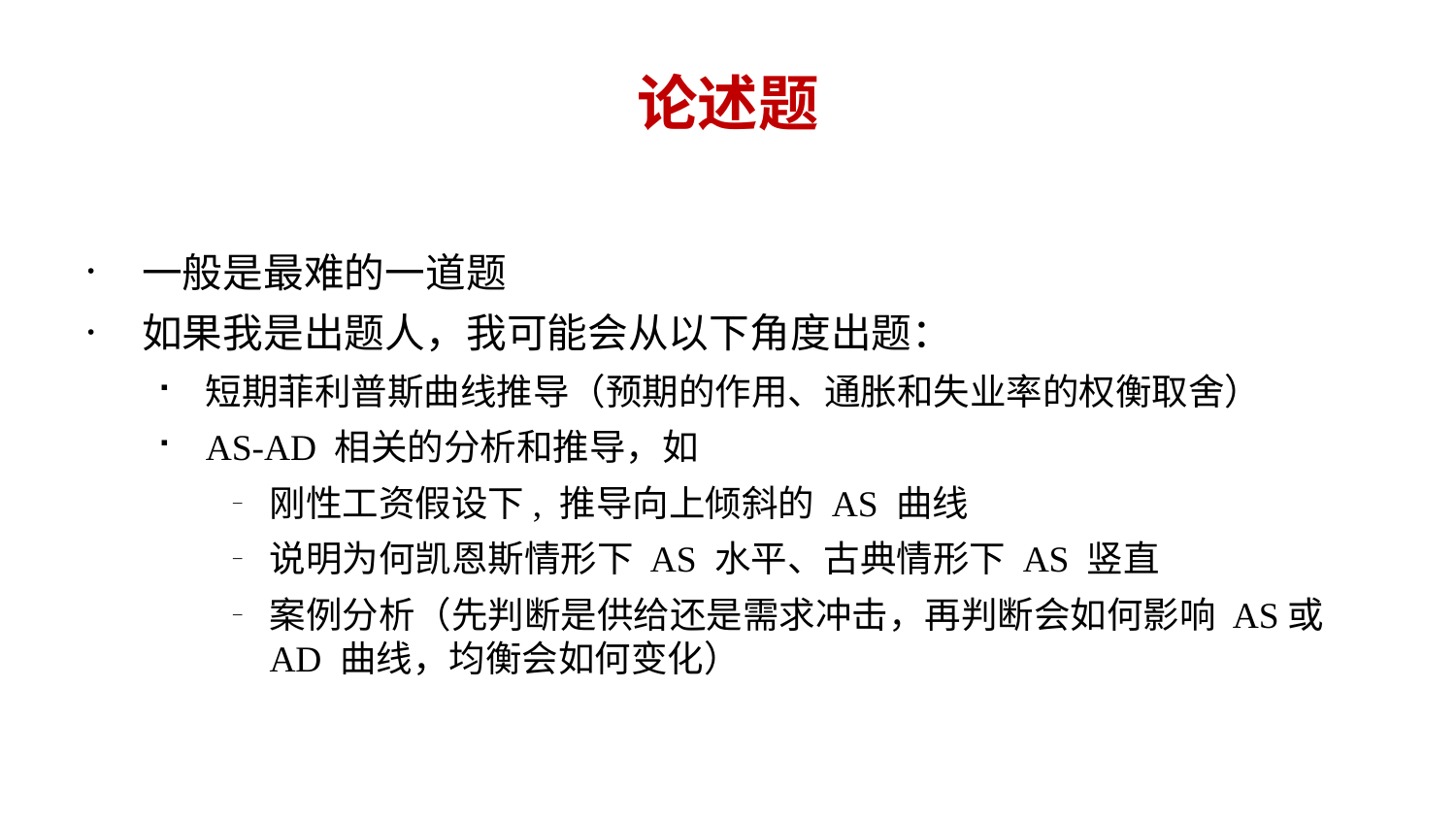

# 论述题

一般是最难的一道题
如果我是出题人，我可能会从以下角度出题：
短期菲利普斯曲线推导（预期的作用、通胀和失业率的权衡取舍）
AS-AD 相关的分析和推导，如
刚性工资假设下, 推导向上倾斜的 AS 曲线
说明为何凯恩斯情形下 AS 水平、古典情形下 AS 竖直
案例分析（先判断是供给还是需求冲击，再判断会如何影响 AS或AD 曲线，均衡会如何变化）